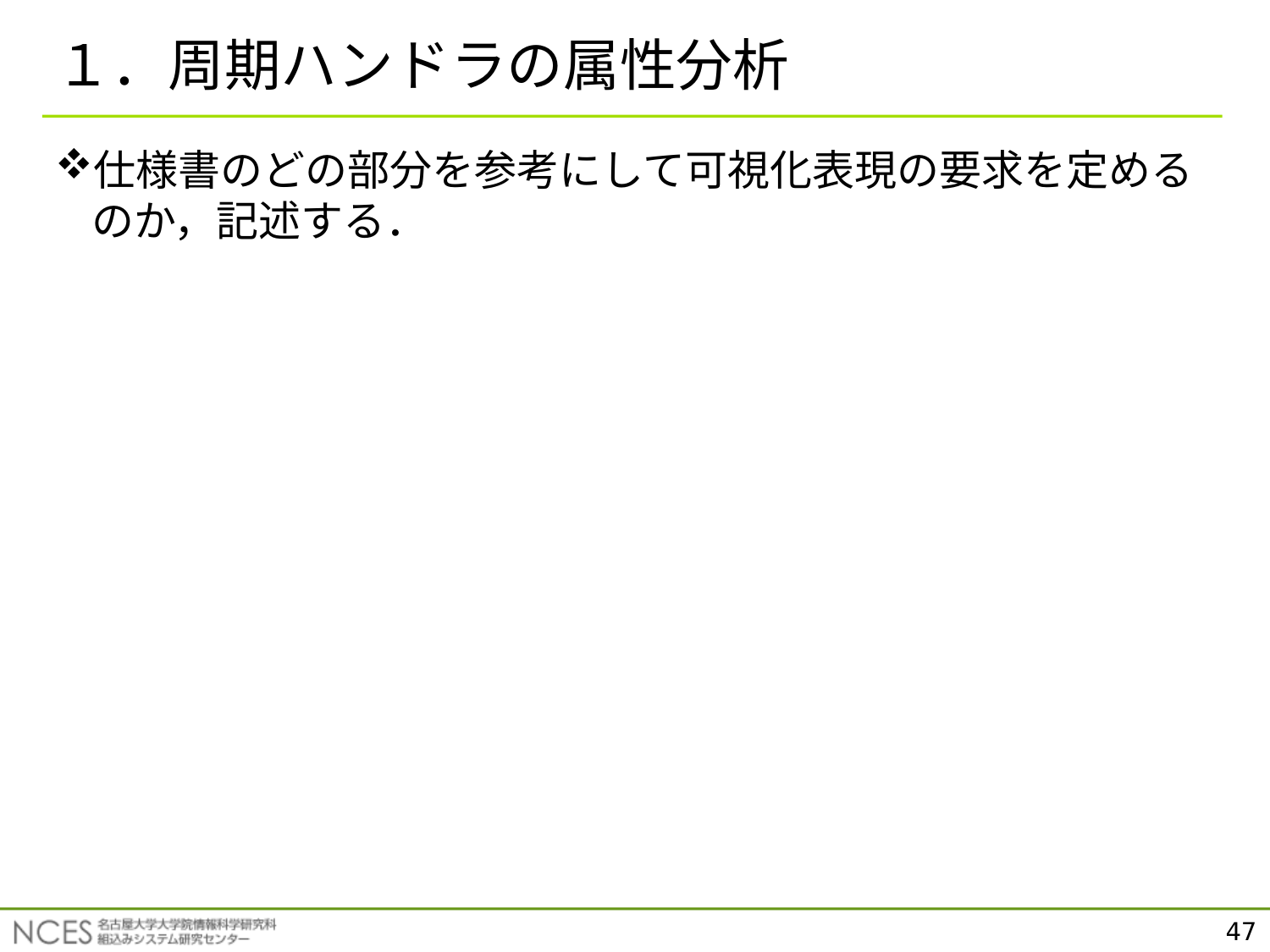

# １．周期ハンドラの属性分析
仕様書のどの部分を参考にして可視化表現の要求を定めるのか，記述する．
47